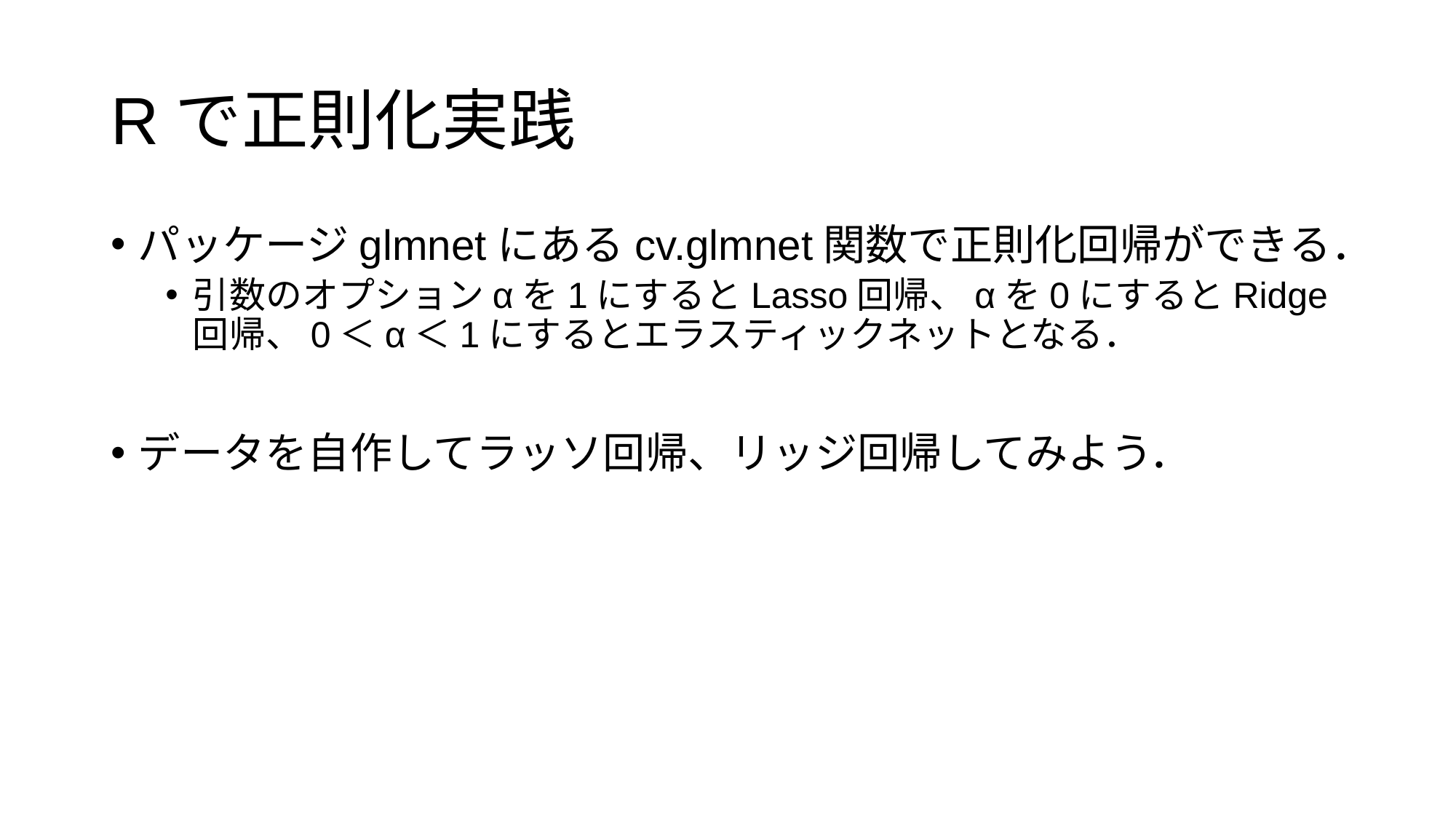

# Rで正則化実践
パッケージglmnetにあるcv.glmnet関数で正則化回帰ができる．
引数のオプションαを1にするとLasso回帰、αを0にするとRidge回帰、0＜α＜1にするとエラスティックネットとなる．

データを自作してラッソ回帰、リッジ回帰してみよう．